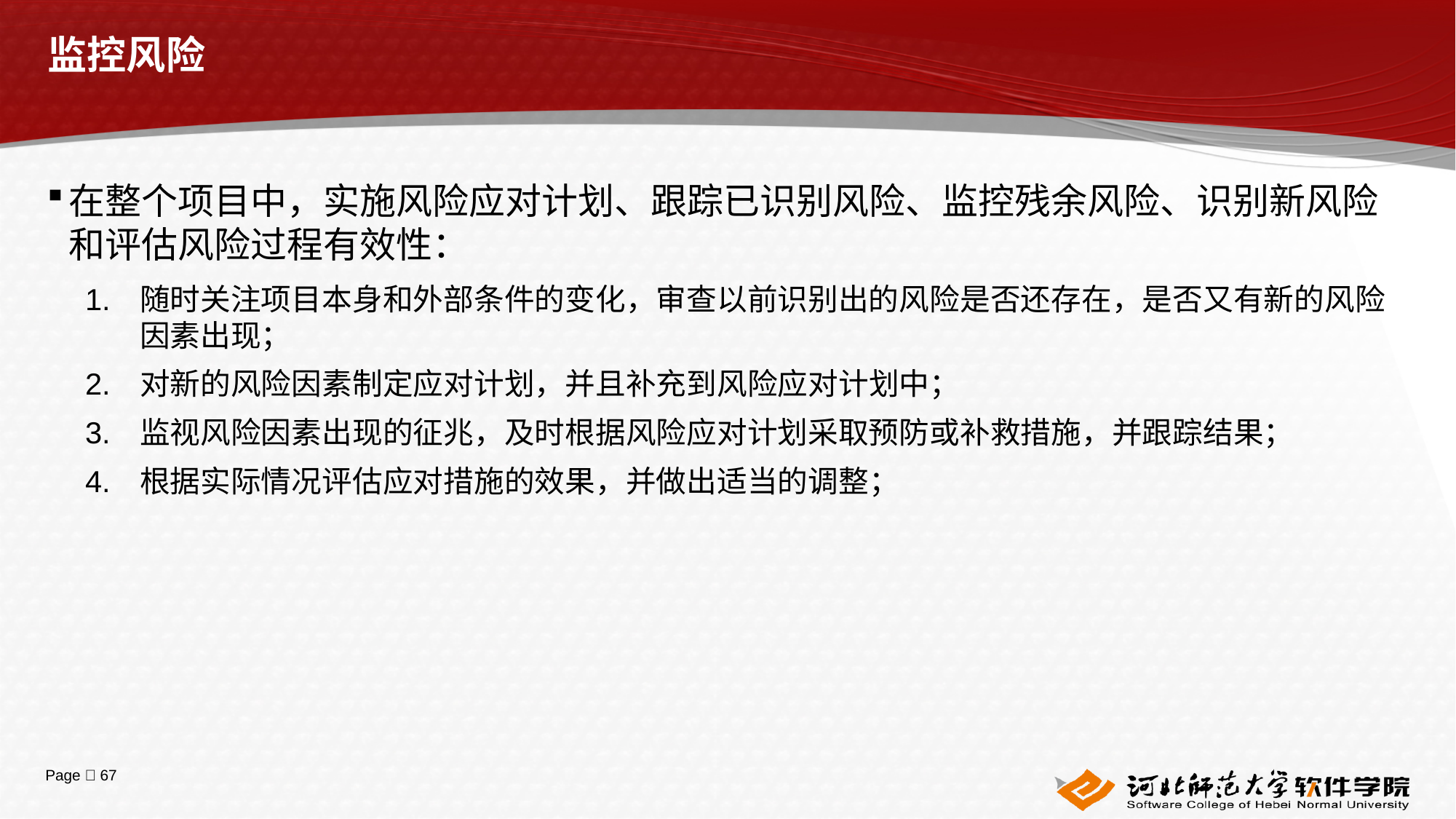

# 监控风险
在整个项目中，实施风险应对计划、跟踪已识别风险、监控残余风险、识别新风险和评估风险过程有效性：
随时关注项目本身和外部条件的变化，审查以前识别出的风险是否还存在，是否又有新的风险因素出现；
对新的风险因素制定应对计划，并且补充到风险应对计划中；
监视风险因素出现的征兆，及时根据风险应对计划采取预防或补救措施，并跟踪结果；
根据实际情况评估应对措施的效果，并做出适当的调整；